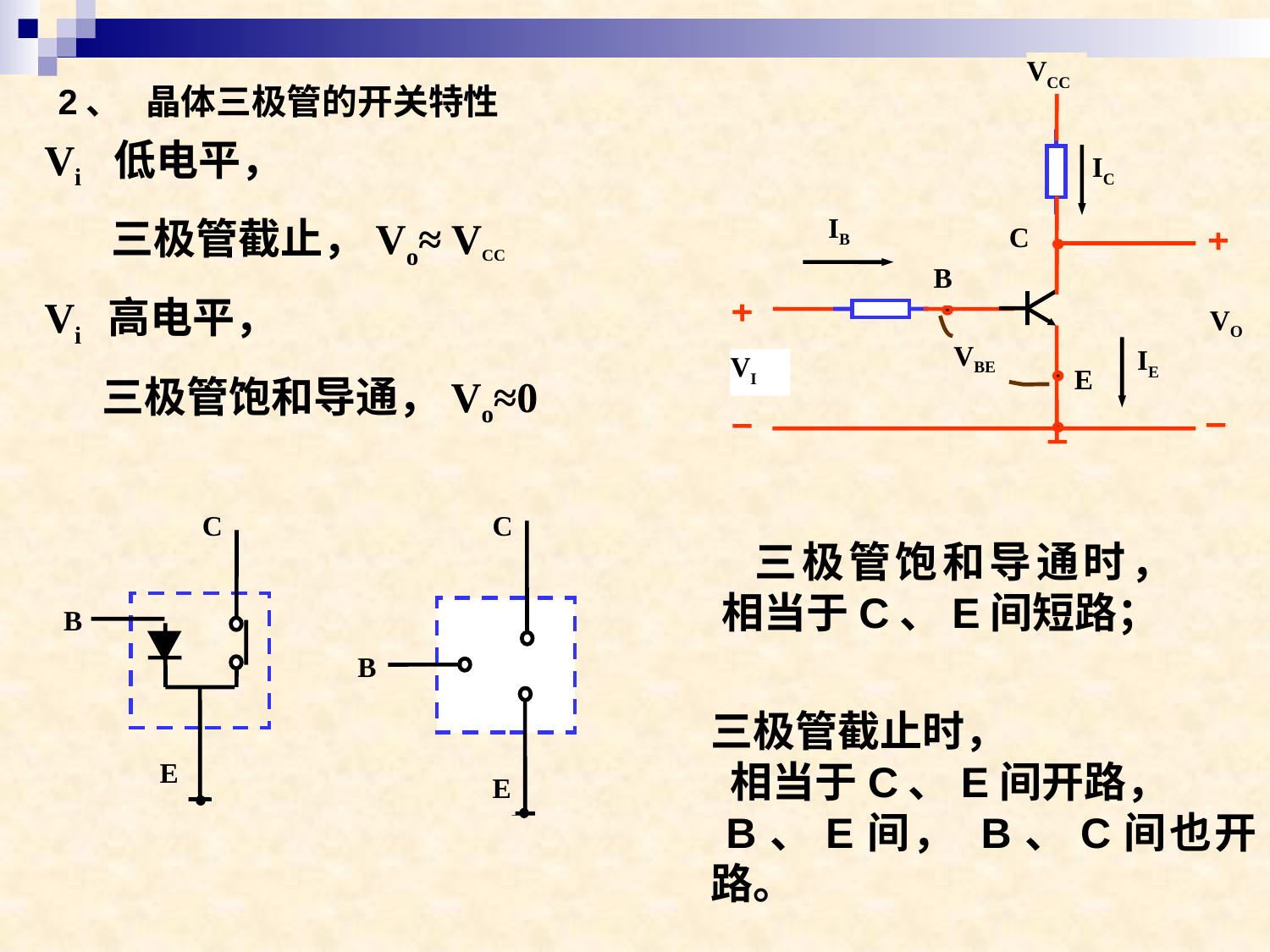

VCC

IC

IB
C

B

VO

VBE
IE
VI
E

2、   晶体三极管的开关特性
Vi  低电平，
      三极管截止，Vo≈ VCC
Vi  高电平，
     三极管饱和导通，Vo≈0
C
C

B

B

E
E

  三极管饱和导通时， 相当于C、E间短路；
三极管截止时，
 相当于C、E间开路，
 B、E间， B、C间也开路。